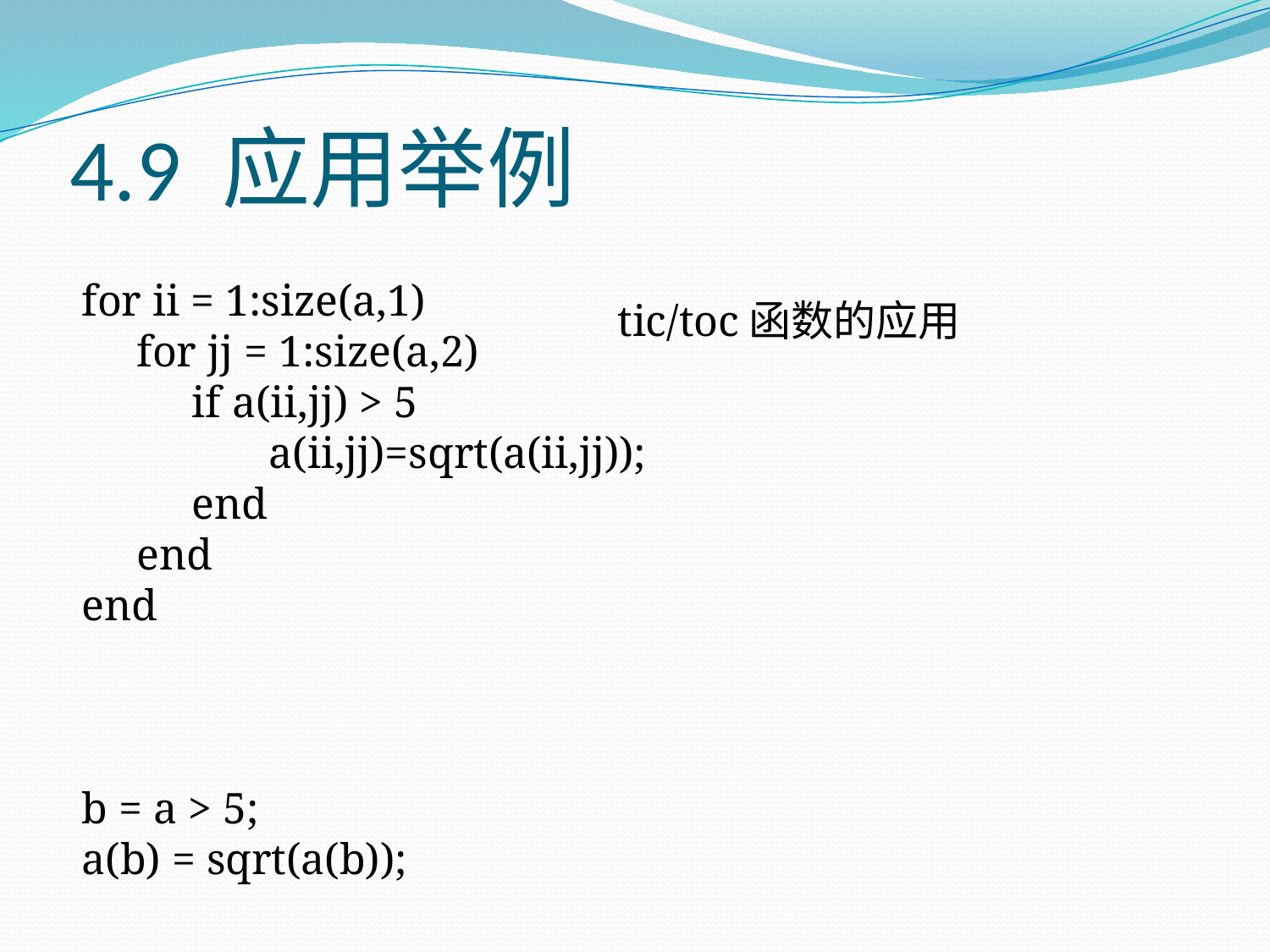

# 4.9 应用举例
for ii = 1:size(a,1)
     for jj = 1:size(a,2)
          if a(ii,jj) > 5
                 a(ii,jj)=sqrt(a(ii,jj));
          end
     end
end

b = a > 5;
a(b) = sqrt(a(b));
tic/toc函数的应用